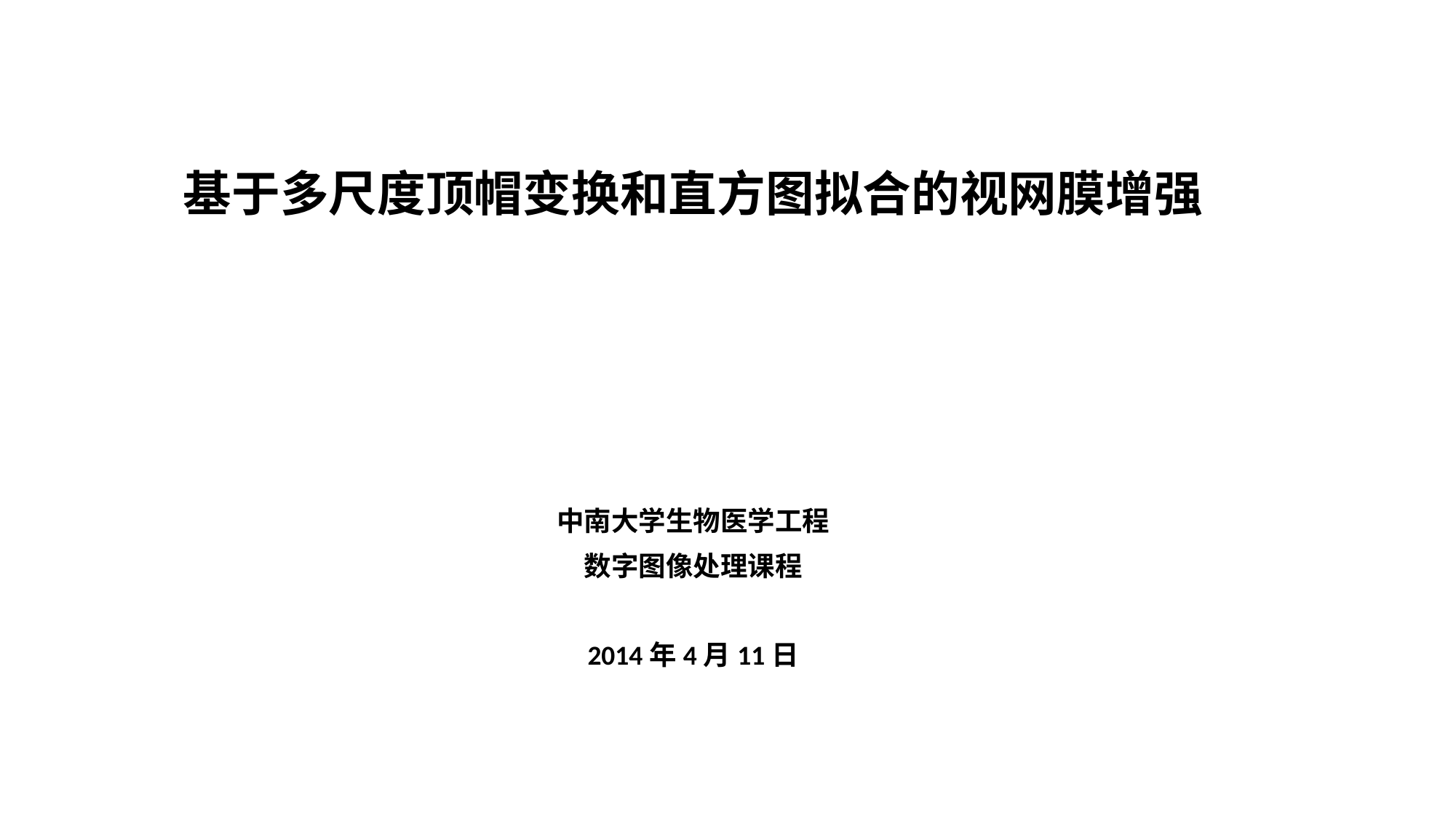

基于多尺度顶帽变换和直方图拟合的视网膜增强

中南大学生物医学工程
数字图像处理课程

2014年4月11日
#